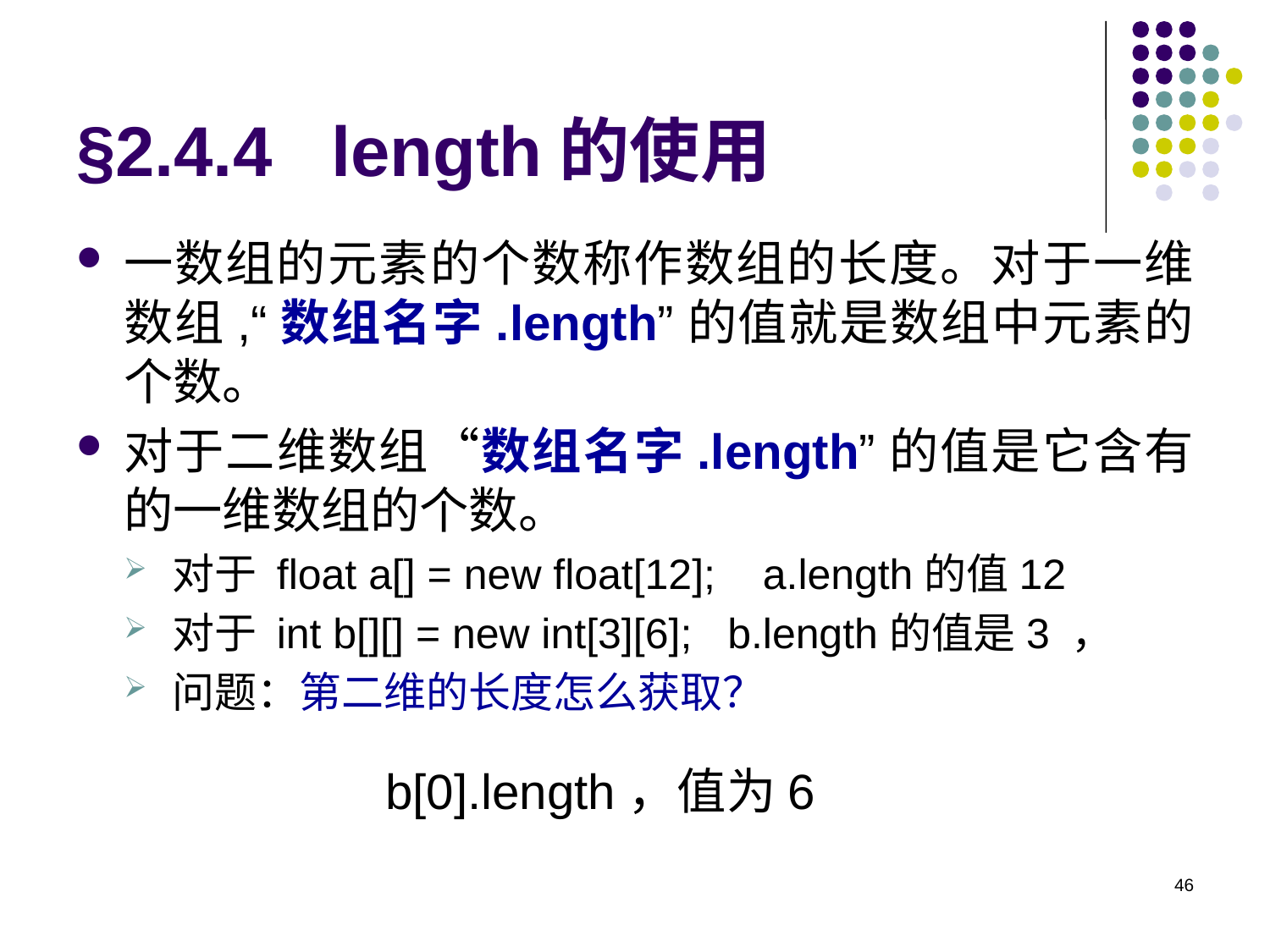

# §2.4.4   length的使用
一数组的元素的个数称作数组的长度。对于一维数组,“数组名字.length”的值就是数组中元素的个数。
对于二维数组“数组名字.length”的值是它含有的一维数组的个数。
对于 float a[] = new float[12];    a.length的值12
对于 int b[][] = new int[3][6];   b.length的值是3 ，
问题：第二维的长度怎么获取？

b[0].length，值为6
46